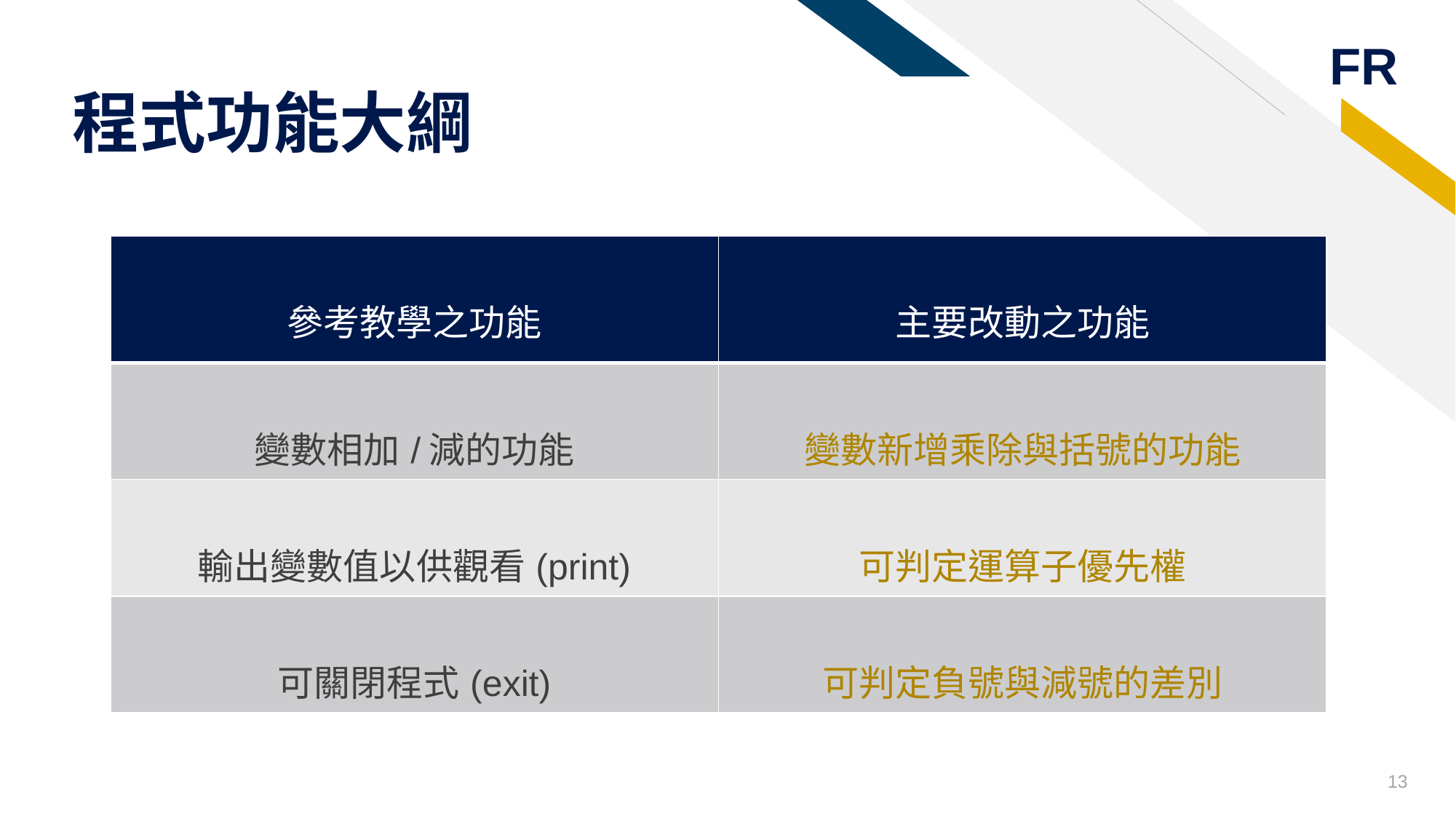

# 程式功能大綱
| 參考教學之功能 | 主要改動之功能 |
| --- | --- |
| 變數相加/減的功能 | 變數新增乘除與括號的功能 |
| 輸出變數值以供觀看(print) | 可判定運算子優先權 |
| 可關閉程式(exit) | 可判定負號與減號的差別 |

13